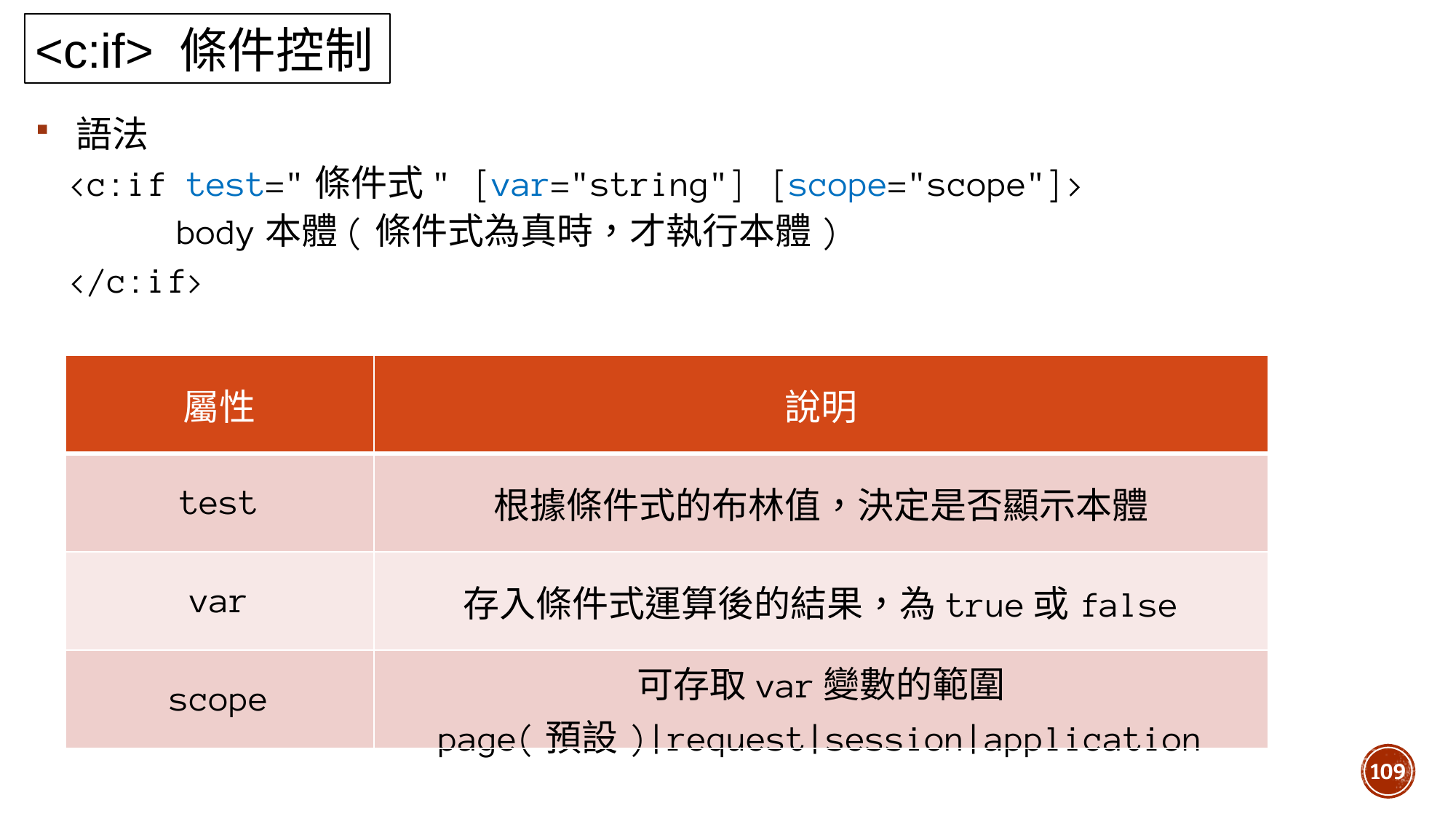

<c:if> 條件控制
語法
<c:if test="條件式" [var="string"] [scope="scope"]>
	body本體(條件式為真時，才執行本體)
</c:if>
| 屬性 | 說明 |
| --- | --- |
| test | 根據條件式的布林值，決定是否顯示本體 |
| var | 存入條件式運算後的結果，為true或false |
| scope | 可存取var變數的範圍 page(預設)|request|session|application |
109